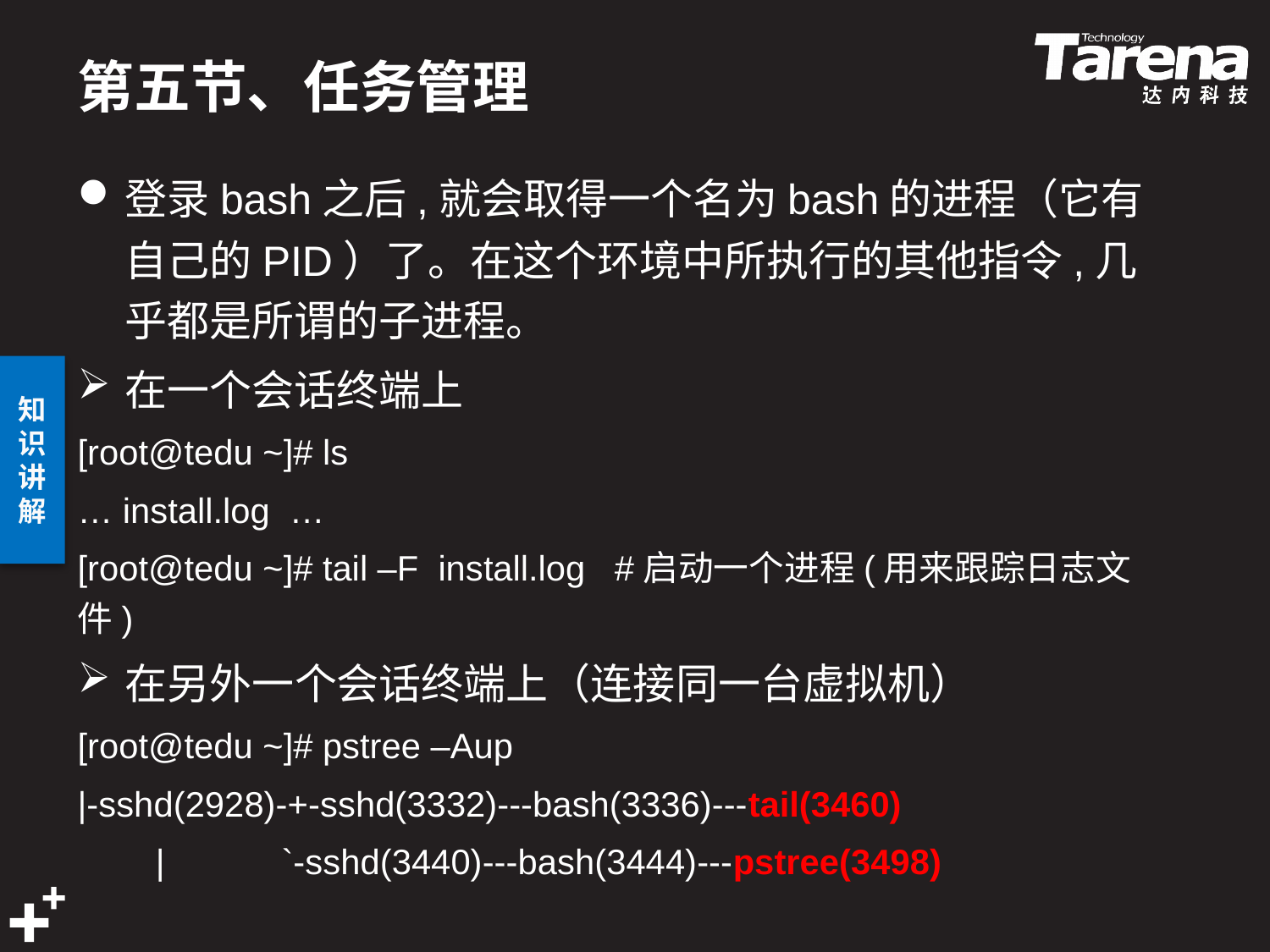

# 第五节、任务管理
登录bash之后,就会取得一个名为bash的进程（它有自己的PID）了。在这个环境中所执行的其他指令,几乎都是所谓的子进程。
在一个会话终端上
[root@tedu ~]# ls
… install.log  …
[root@tedu ~]# tail –F  install.log   #启动一个进程(用来跟踪日志文件)
在另外一个会话终端上（连接同一台虚拟机）
[root@tedu ~]# pstree –Aup
|-sshd(2928)-+-sshd(3332)---bash(3336)---tail(3460)
        |            `-sshd(3440)---bash(3444)---pstree(3498)
